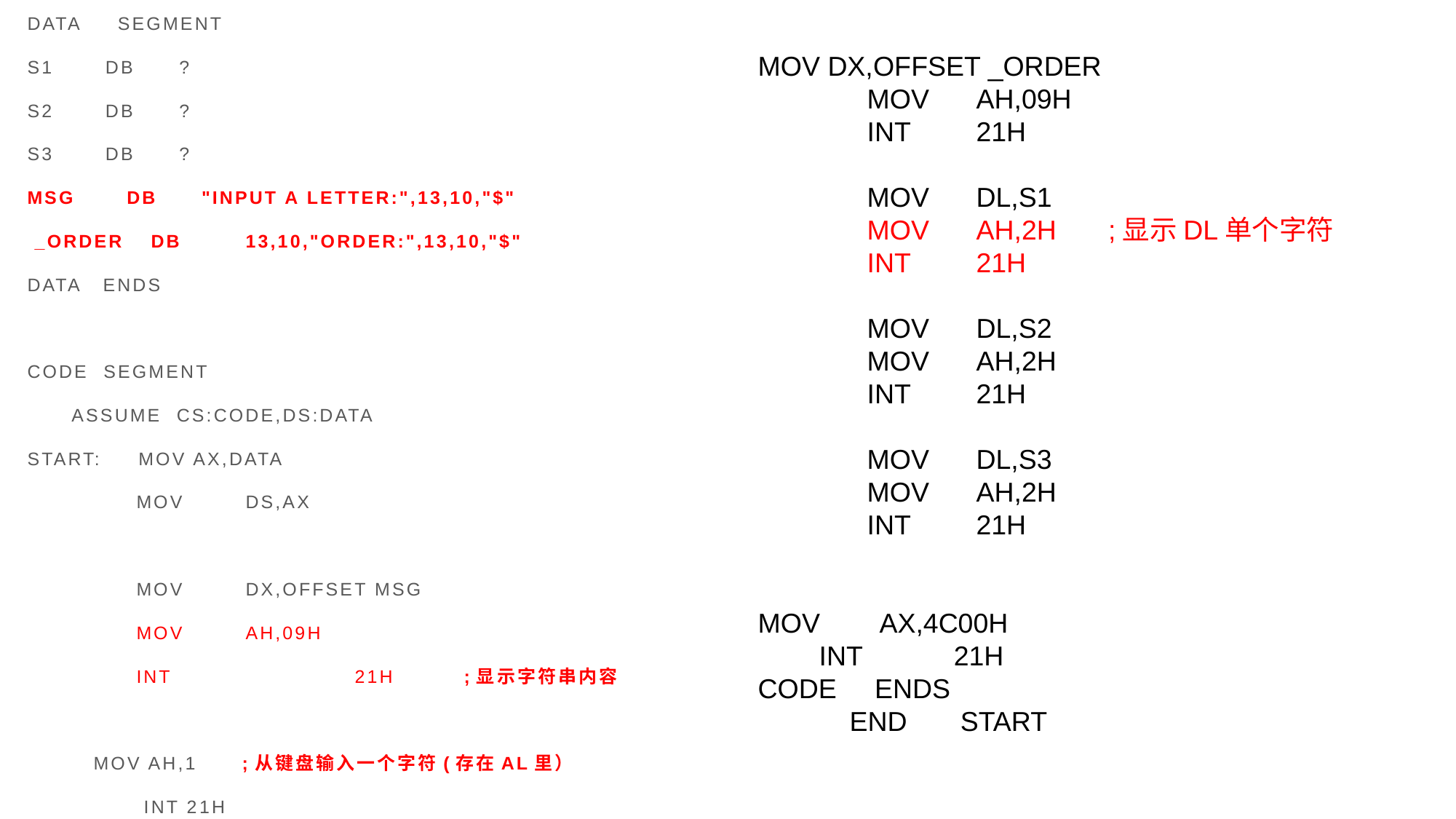

DATA     SEGMENT
S1       DB      ?
S2       DB      ?
S3       DB      ?
MSG       DB      "INPUT A LETTER:",13,10,"$"
 _ORDER	  DB	13,10,"ORDER:",13,10,"$"
DATA   ENDS

CODE  SEGMENT
      ASSUME  CS:CODE,DS:DATA
START:     MOV AX,DATA
	MOV	DS,AX

	MOV     	DX,OFFSET MSG
	MOV	AH,09H
	INT		21H	;显示字符串内容

         MOV AH,1      ;从键盘输入一个字符(存在AL里）
 	 INT 21H
MOV DX,OFFSET _ORDER
	MOV	AH,09H
	INT	21H

	MOV	DL,S1
	MOV	AH,2H	   ;显示DL单个字符
	INT	21H

	MOV	DL,S2
	MOV	AH,2H
	INT	21H

	MOV	DL,S3
	MOV	AH,2H
	INT	21H

MOV        AX,4C00H
        INT            21H
CODE     ENDS
            END       START

#